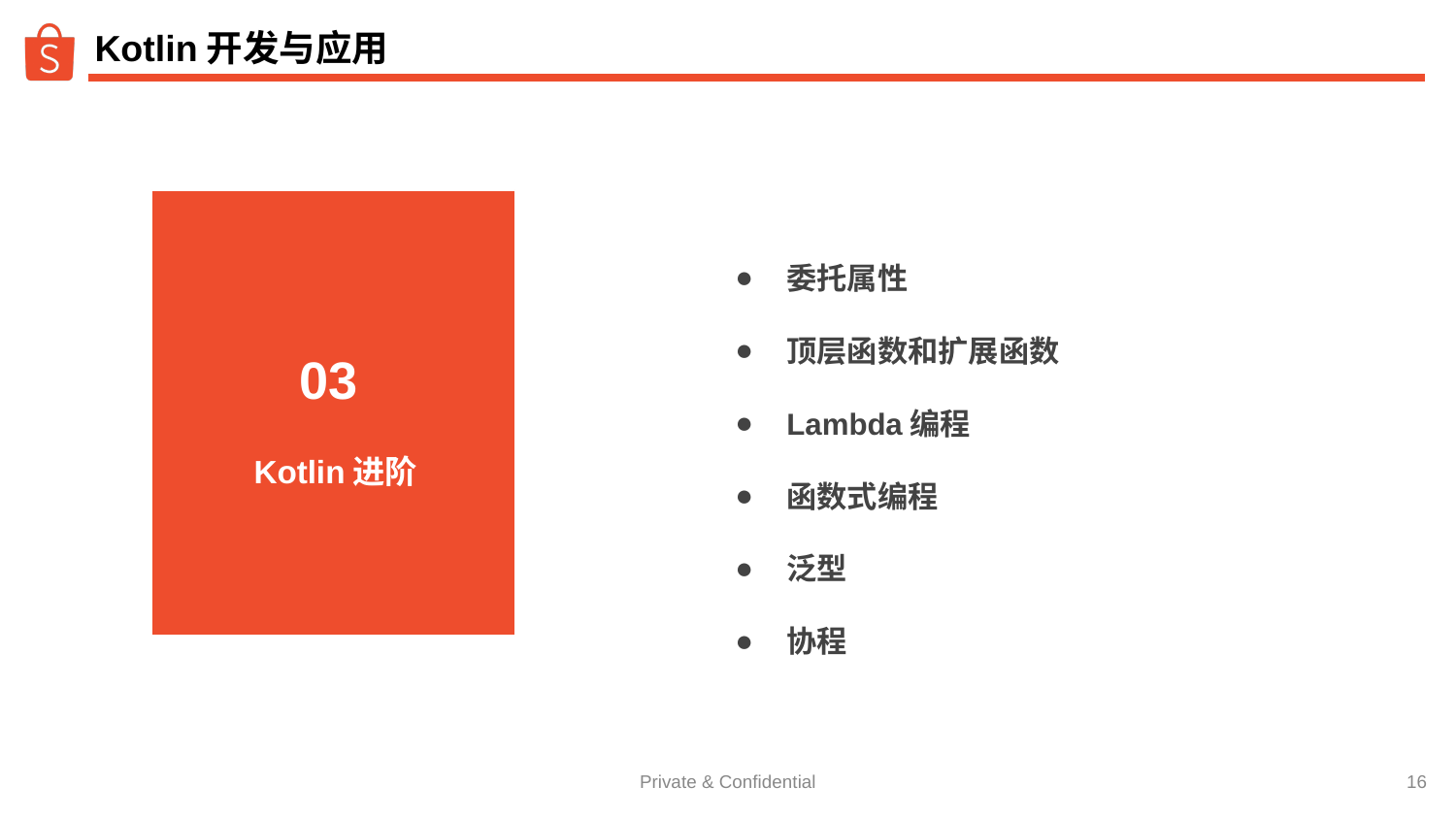

# Kotlin开发与应用

委托属性
顶层函数和扩展函数
Lambda编程
函数式编程
泛型
协程
 03

Kotlin进阶
简介
16